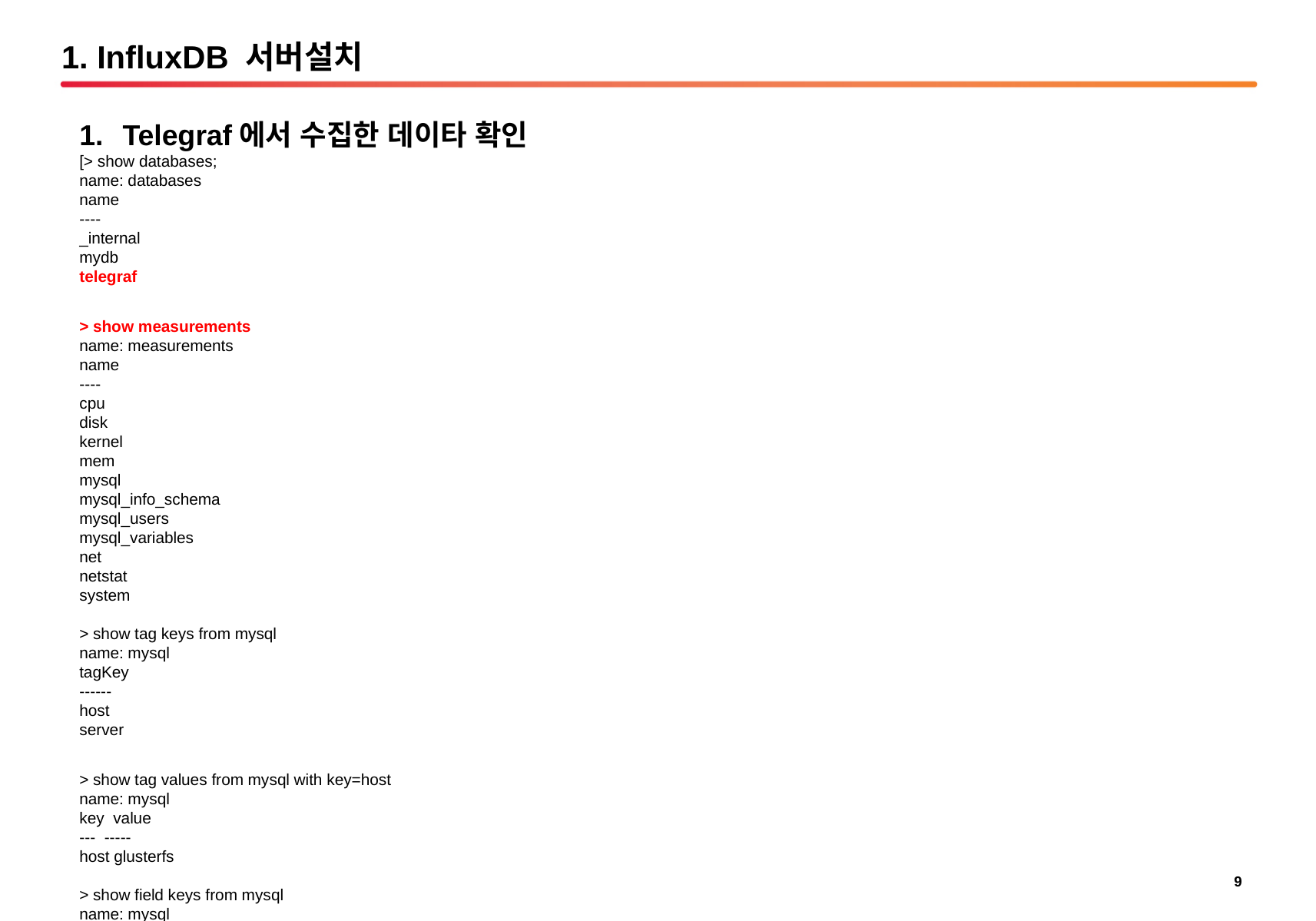

# 1. InfluxDB 서버설치
Telegraf에서 수집한 데이타 확인
[> show databases;
name: databases
name
----
_internal
mydb
telegraf

> show measurements
name: measurements
name
----
cpu
disk
kernel
mem
mysql
mysql_info_schema
mysql_users
mysql_variables
net
netstat
system

> show tag keys from mysql
name: mysql
tagKey
------
host
server

> show tag values from mysql with key=host
name: mysql
key  value
---  -----
host glusterfs

> show field keys from mysql
name: mysql
fieldKey                                 fieldType
--------                                 ---------
aborted_clients                          integer
aborted_connects                         integer
access_denied_errors                     integer

> select uptime form mysql;
ERR: error parsing query: found form, expected FROM at line 1, char 15
> select uptime from mysql;
name: mysql
time                uptime
----                ------
1497345660000000000 3305
1497345670000000000 3315
1497345680000000000 3325
1497345690000000000 3335
1497345700000000000 3345
1497345710000000000 3355
1497345720000000000 3365